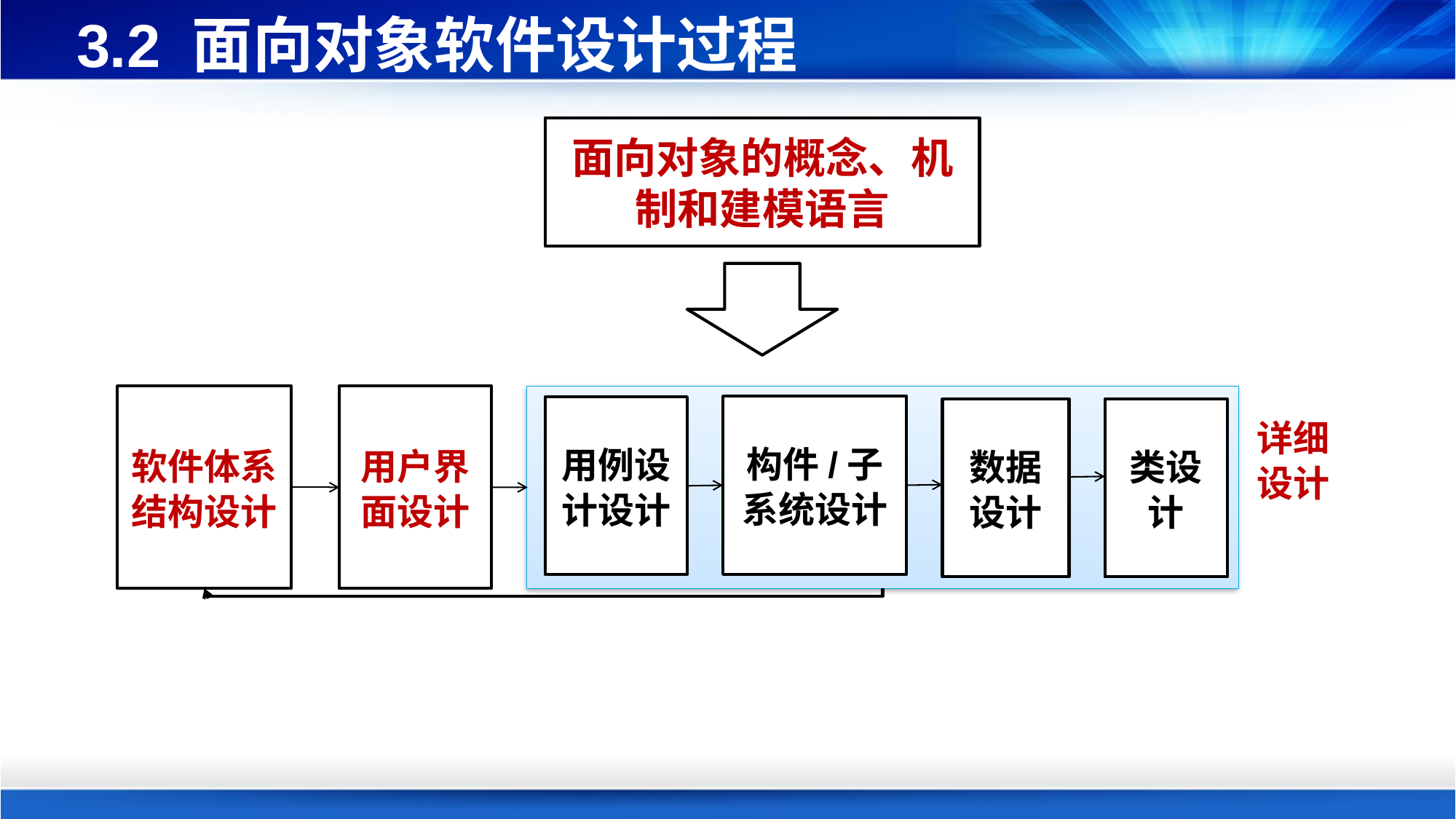

# 3.2 面向对象软件设计过程
面向对象的概念、机制和建模语言

用户界面设计
软件体系结构设计

构件/子系统设计
用例设计设计
数据设计
类设计
详细设计